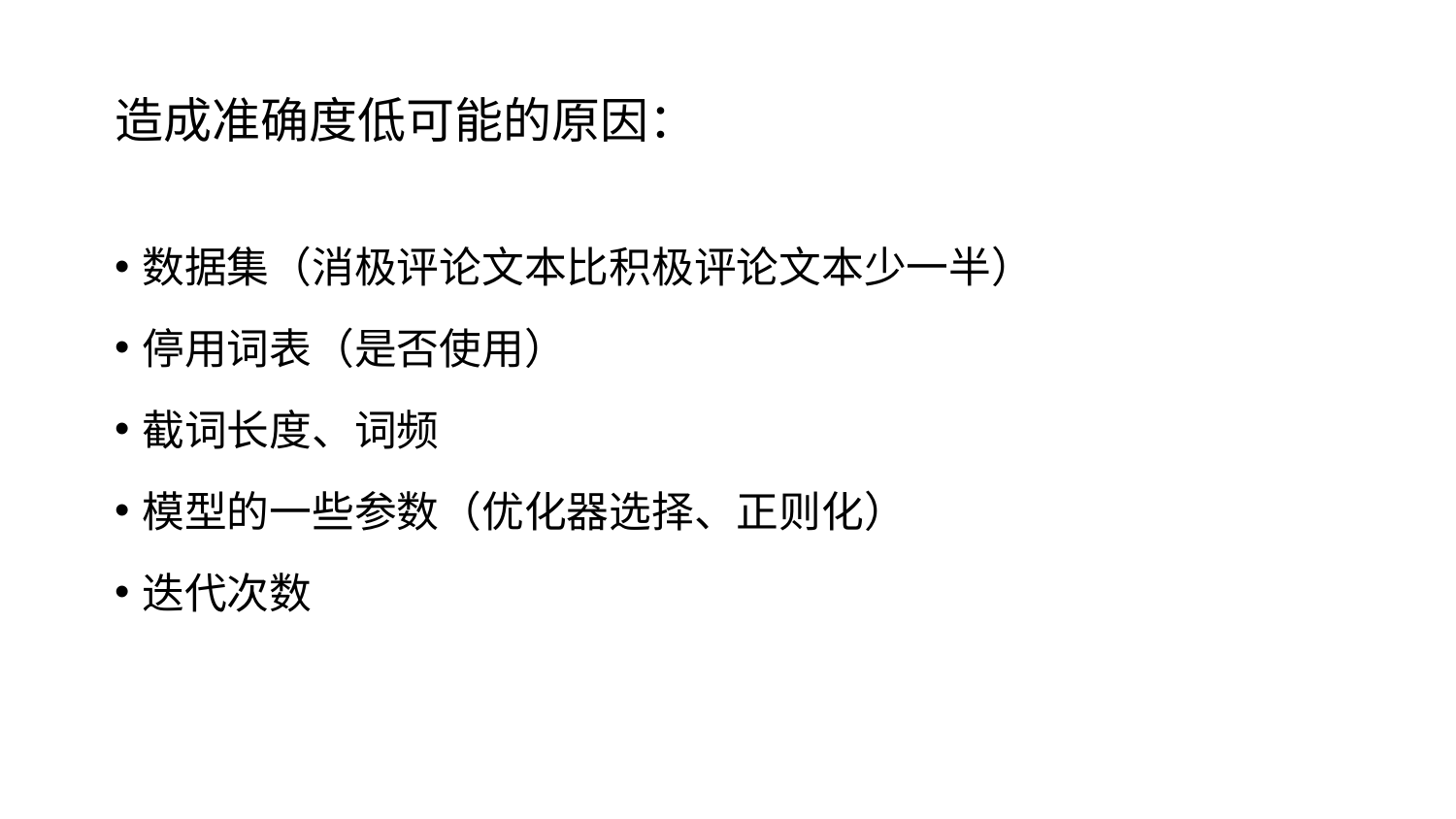

# 造成准确度低可能的原因：
数据集（消极评论文本比积极评论文本少一半）
停用词表（是否使用）
截词长度、词频
模型的一些参数（优化器选择、正则化）
迭代次数